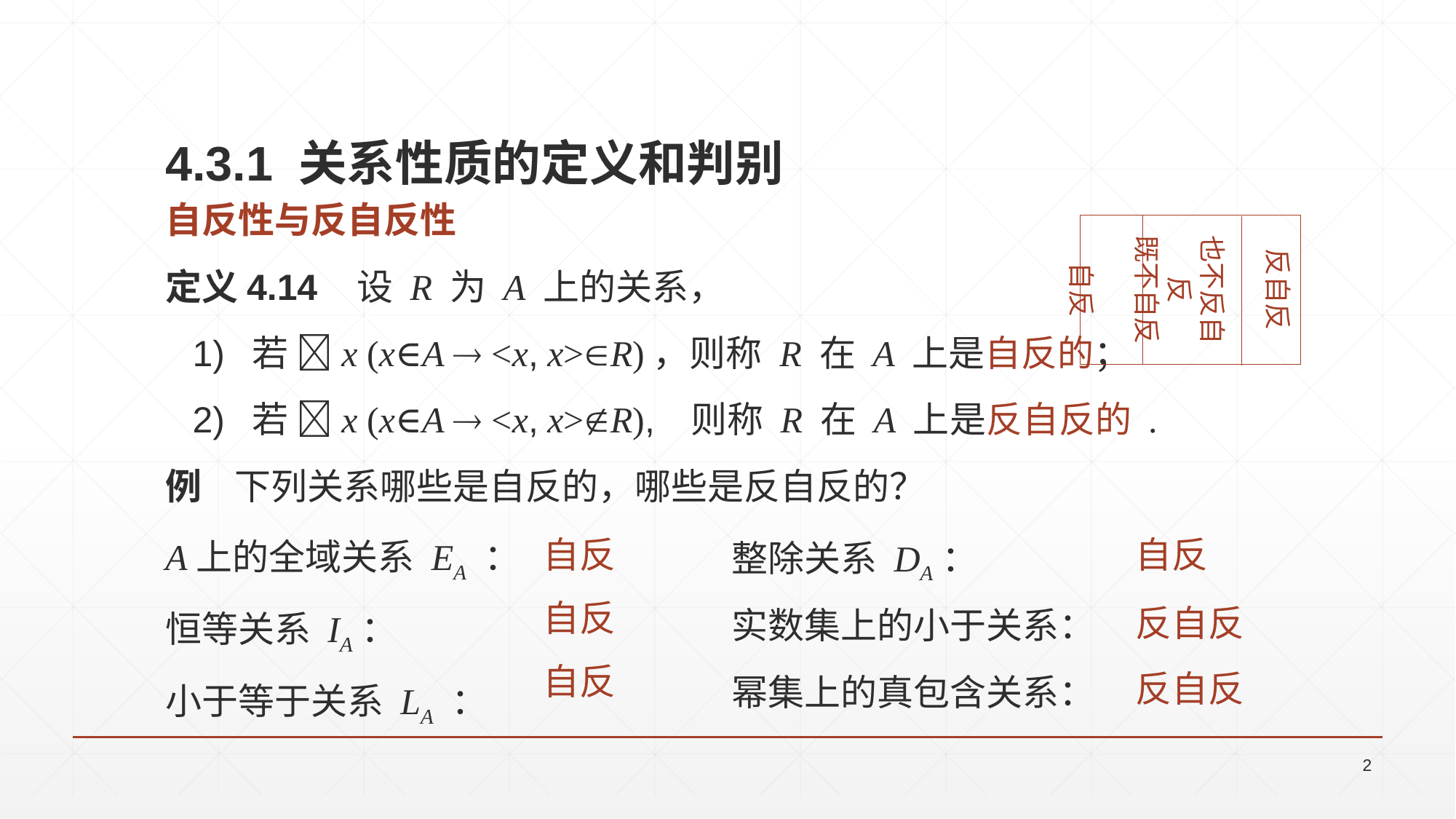

4.3.1 关系性质的定义和判别
自反性与反自反性
定义4.14   设 R 为 A 上的关系，
   1)  若 ∀x (x∈A → <x, x>∈R)，则称 R 在 A 上是自反的；
   2)  若 ∀x (x∈A → <x, x>∉R),   则称 R 在 A 上是反自反的 .
例    下列关系哪些是自反的，哪些是反自反的？
A上的全域关系 EA ：
恒等关系 IA：
小于等于关系 LA ：
反自反

也不反自反
既不自反

自反
自反
自反
整除关系 DA：
实数集上的小于关系：
幂集上的真包含关系：
自反
反自反
自反
反自反
2